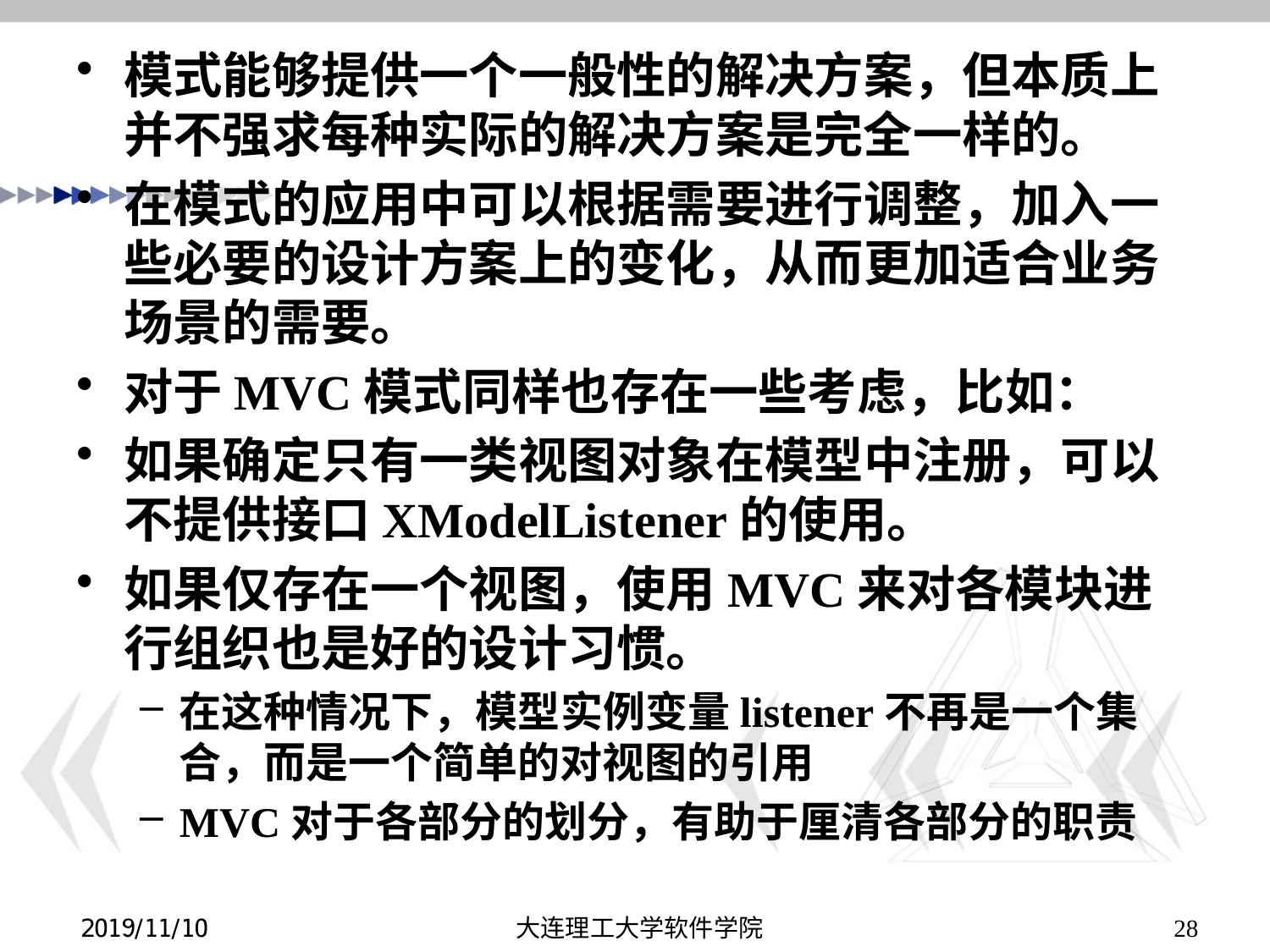

# 模式能够提供一个一般性的解决方案，但本质上并不强求每种实际的解决方案是完全一样的。
在模式的应用中可以根据需要进行调整，加入一些必要的设计方案上的变化，从而更加适合业务场景的需要。
对于MVC模式同样也存在一些考虑，比如：
如果确定只有一类视图对象在模型中注册，可以不提供接口XModelListener的使用。
如果仅存在一个视图，使用MVC来对各模块进行组织也是好的设计习惯。
在这种情况下，模型实例变量listener不再是一个集合，而是一个简单的对视图的引用
MVC对于各部分的划分，有助于厘清各部分的职责
2019/11/10
大连理工大学软件学院
28